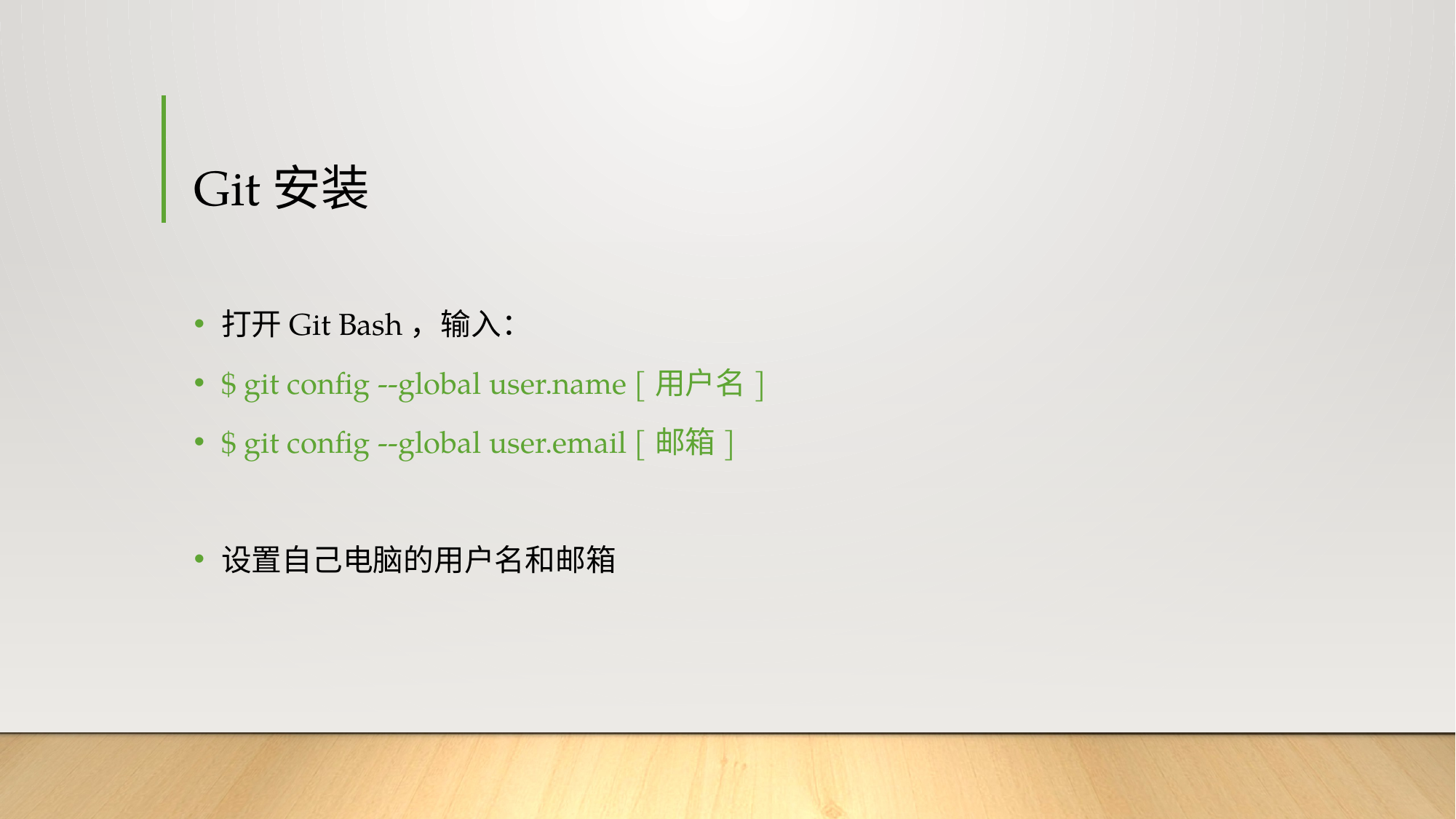

# Git安装

打开Git Bash，输入：
$ git config --global user.name [用户名]
$ git config --global user.email [邮箱]

设置自己电脑的用户名和邮箱